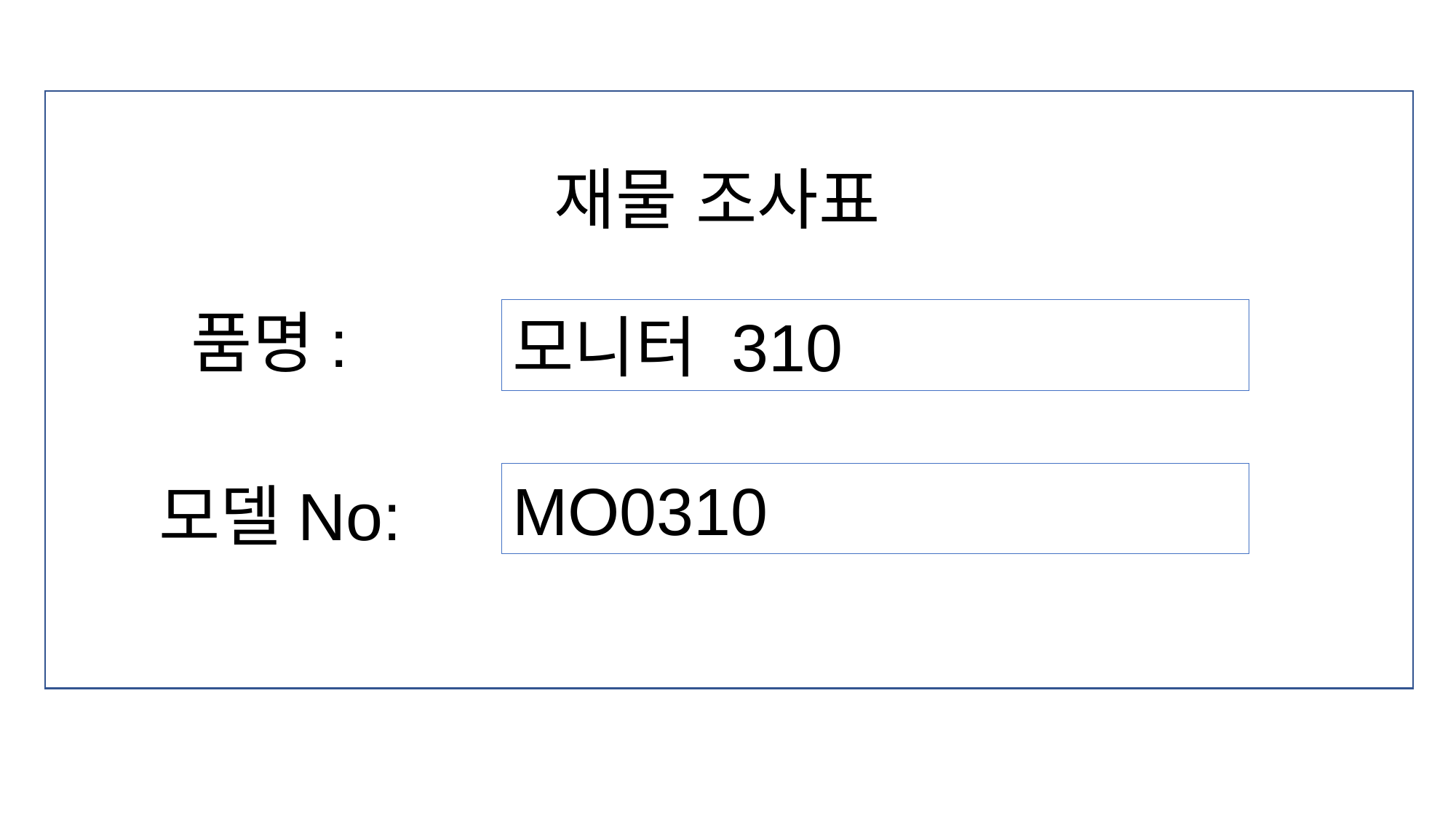

재물 조사표
품명:
모니터 310
MO0310
모델No: